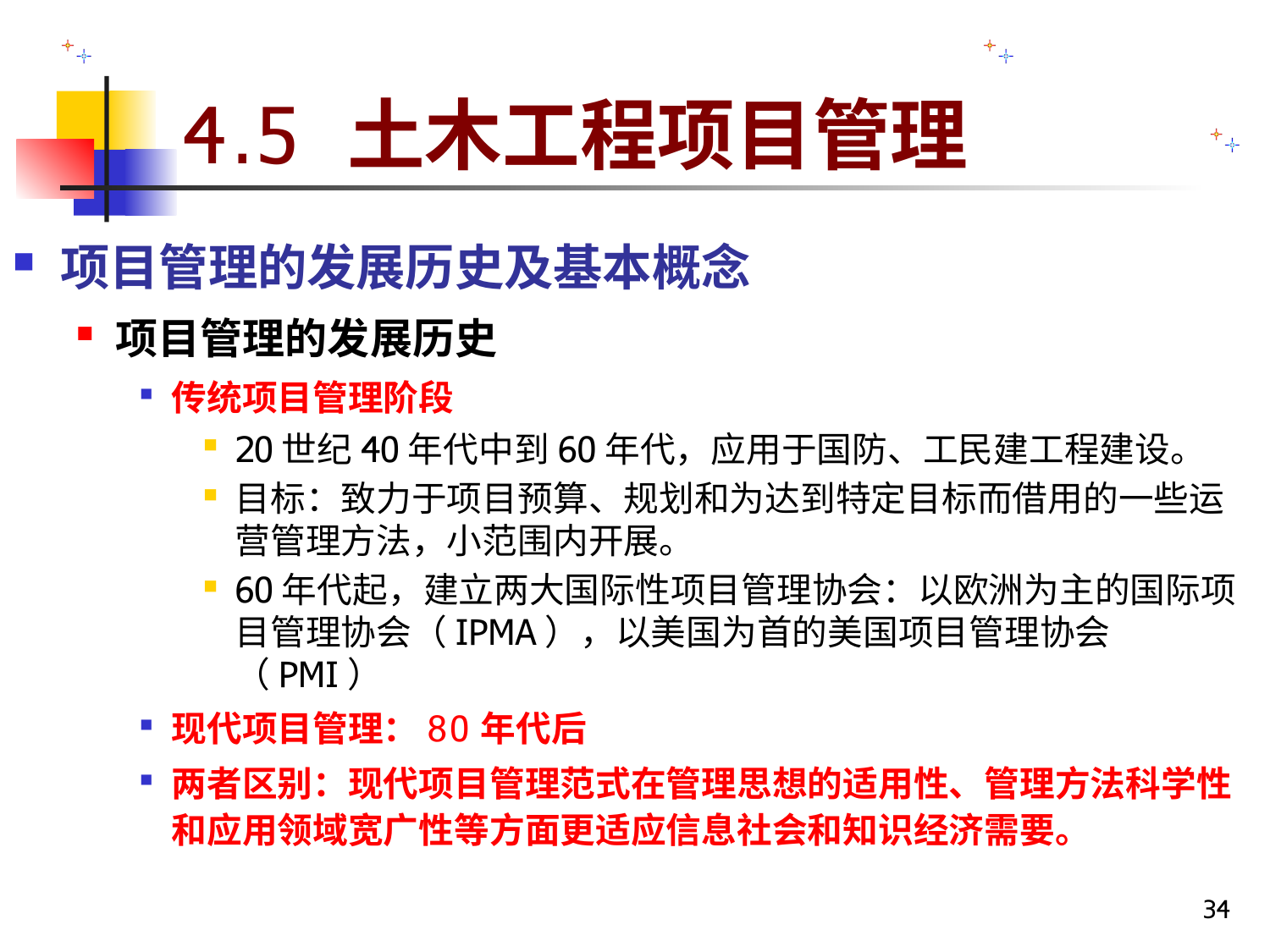

# 4.5 土木工程项目管理
项目管理的发展历史及基本概念
项目管理的发展历史
传统项目管理阶段
20世纪40年代中到60年代，应用于国防、工民建工程建设。
目标：致力于项目预算、规划和为达到特定目标而借用的一些运营管理方法，小范围内开展。
60年代起，建立两大国际性项目管理协会：以欧洲为主的国际项目管理协会（IPMA），以美国为首的美国项目管理协会（PMI）
现代项目管理：80年代后
两者区别：现代项目管理范式在管理思想的适用性、管理方法科学性和应用领域宽广性等方面更适应信息社会和知识经济需要。
34